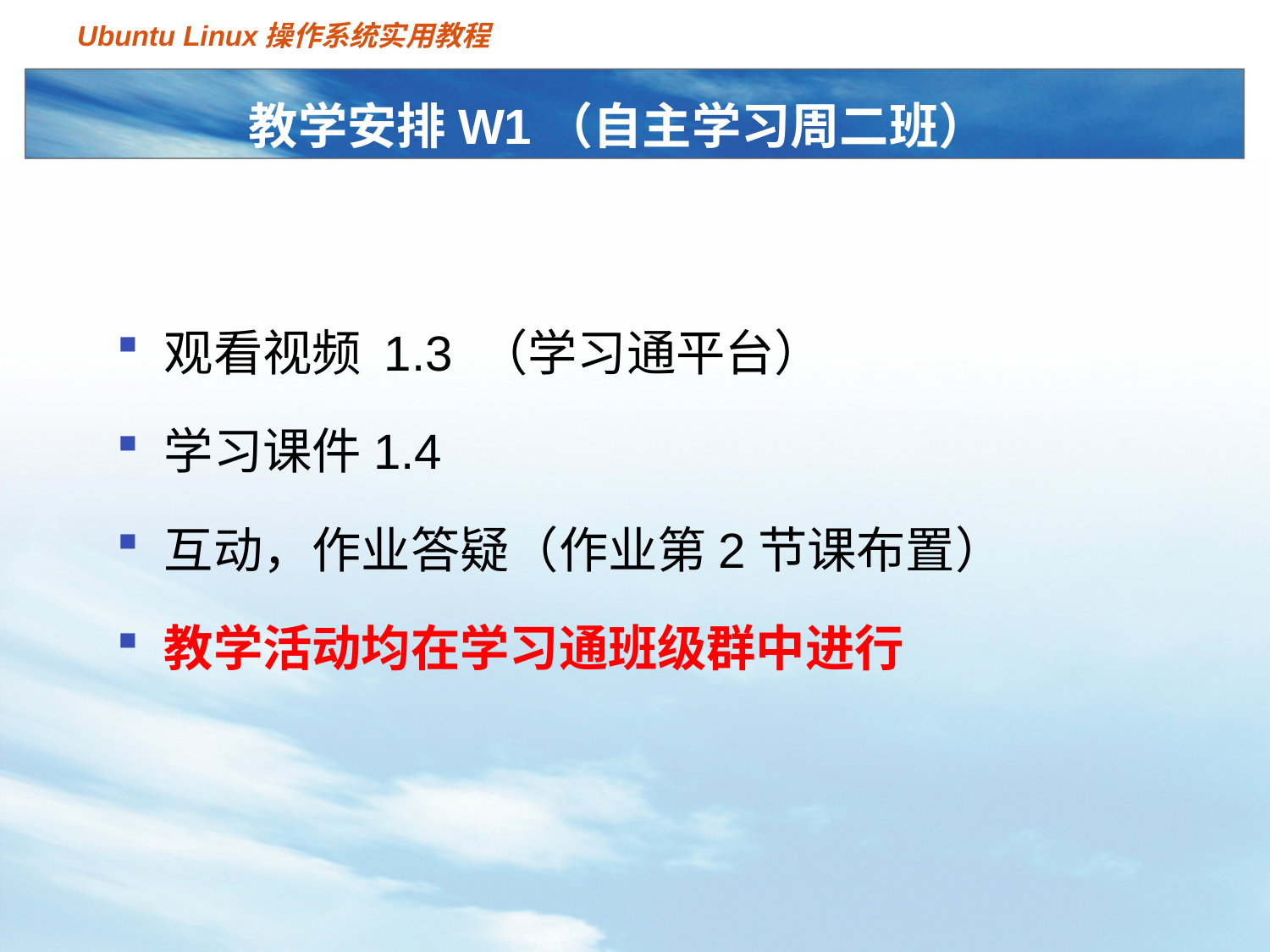

# 教学安排W1（自主学习周二班）

观看视频 1.3 （学习通平台）
学习课件1.4
互动，作业答疑（作业第2节课布置）
教学活动均在学习通班级群中进行